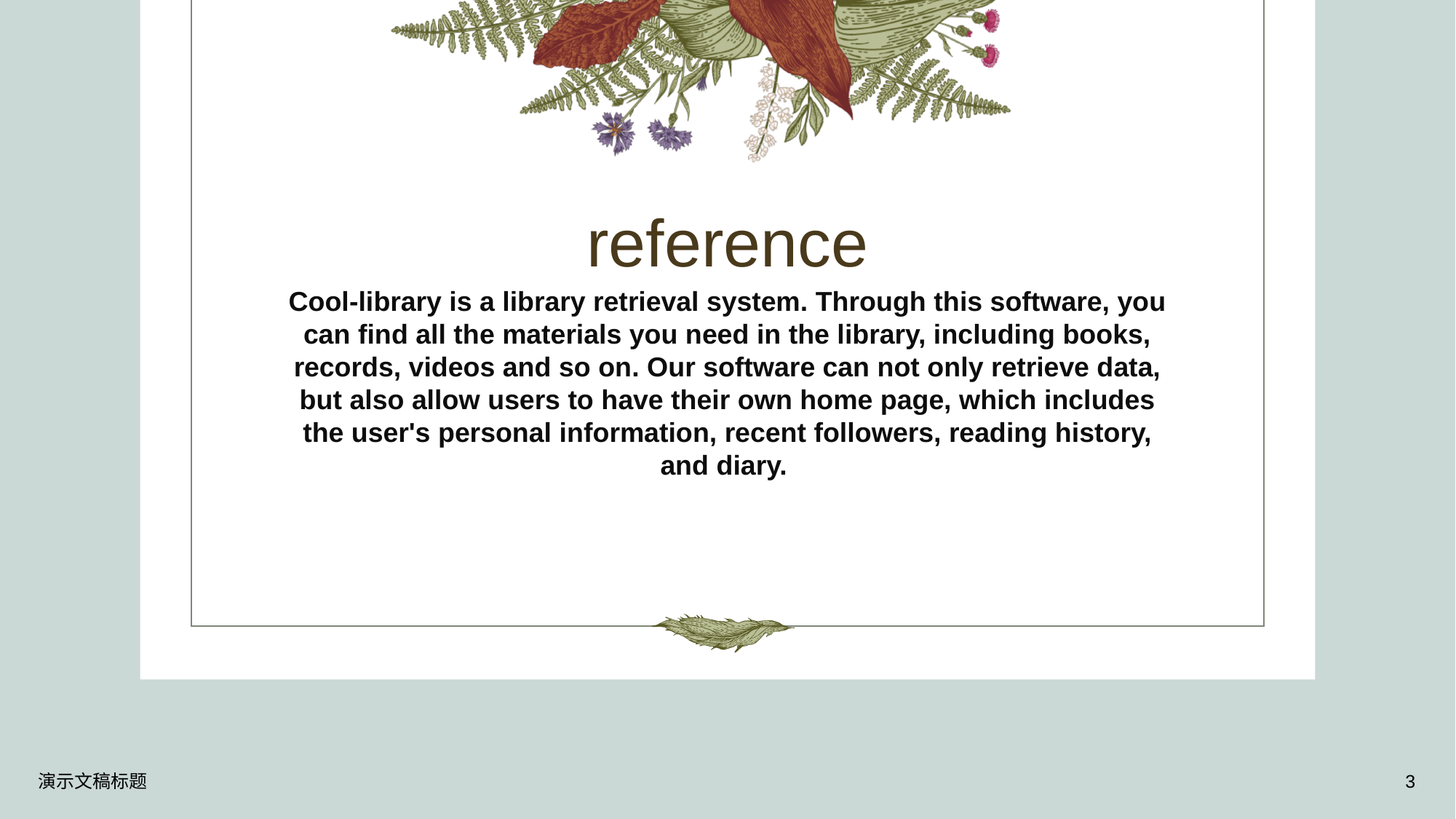

# reference

Cool-library is a library retrieval system. Through this software, you can find all the materials you need in the library, including books, records, videos and so on. Our software can not only retrieve data, but also allow users to have their own home page, which includes the user's personal information, recent followers, reading history, and diary.

演示文稿标题
3